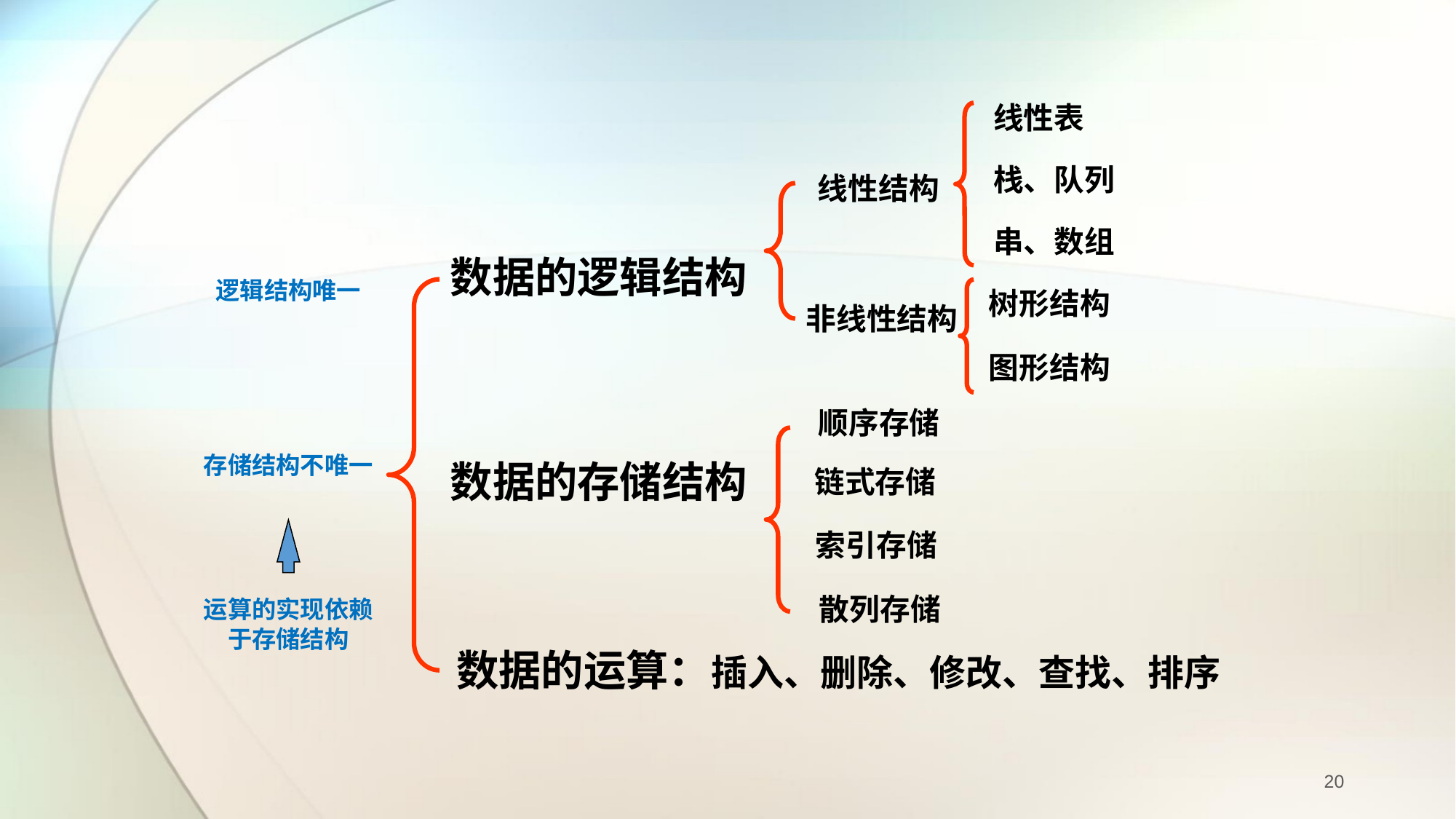

线性表

栈、队列
 线性结构

串、数组
 数据的逻辑结构
逻辑结构唯一

存储结构不唯一

运算的实现依赖于存储结构

树形结构

 非线性结构

图形结构
 顺序存储

 数据的存储结构
链式存储

索引存储
  散列存储
数据的运算：插入、删除、修改、查找、排序
20